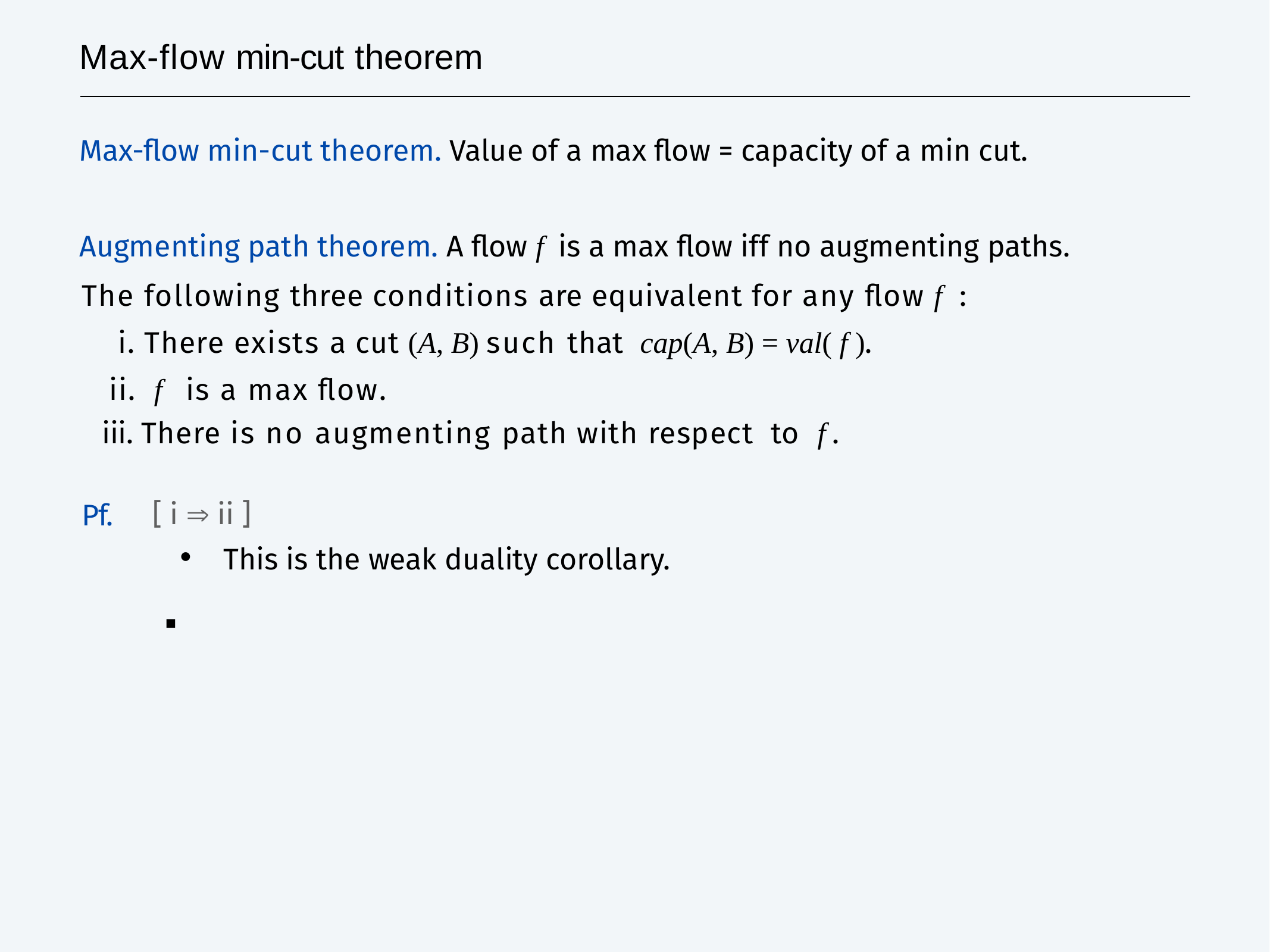

# Max-flow min-cut theorem

Max-flow min-cut theorem. Value of a max flow = capacity of a min cut.

Augmenting path theorem. A flow f  is a max flow iff no augmenting paths.
The following three conditions are equivalent for any flow f   :
  i. There exists a cut (A, B) such that  cap(A, B) = val( f ).
 ii.  f        is a max flow.
   iii. There is no augmenting path with respect  to  f .
Pf.
[ i ⇒ ii ]
・This is the weak duality corollary.	▪